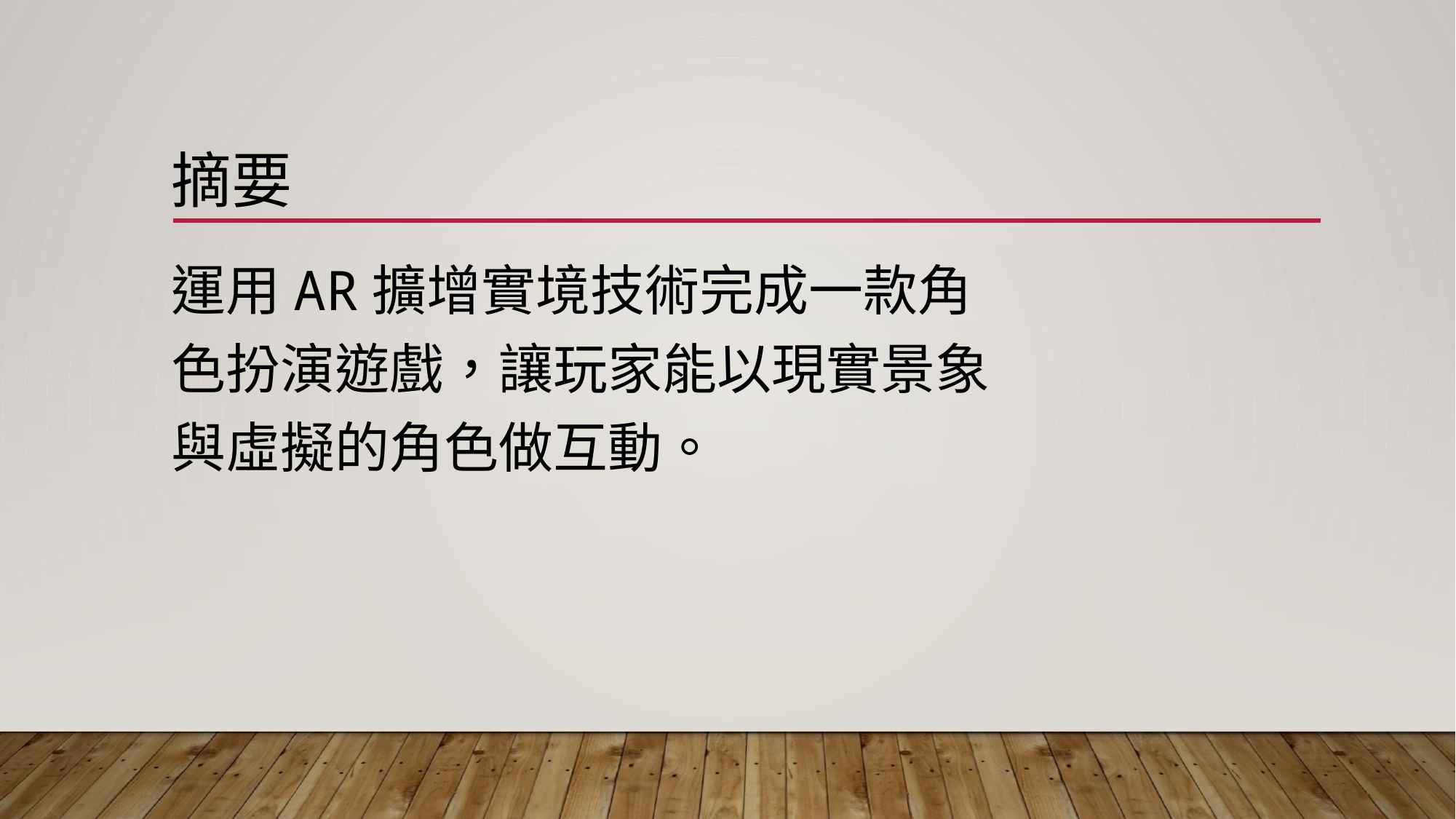

# 摘要
運用AR擴增實境技術完成一款角色扮演遊戲，讓玩家能以現實景象與虛擬的角色做互動。